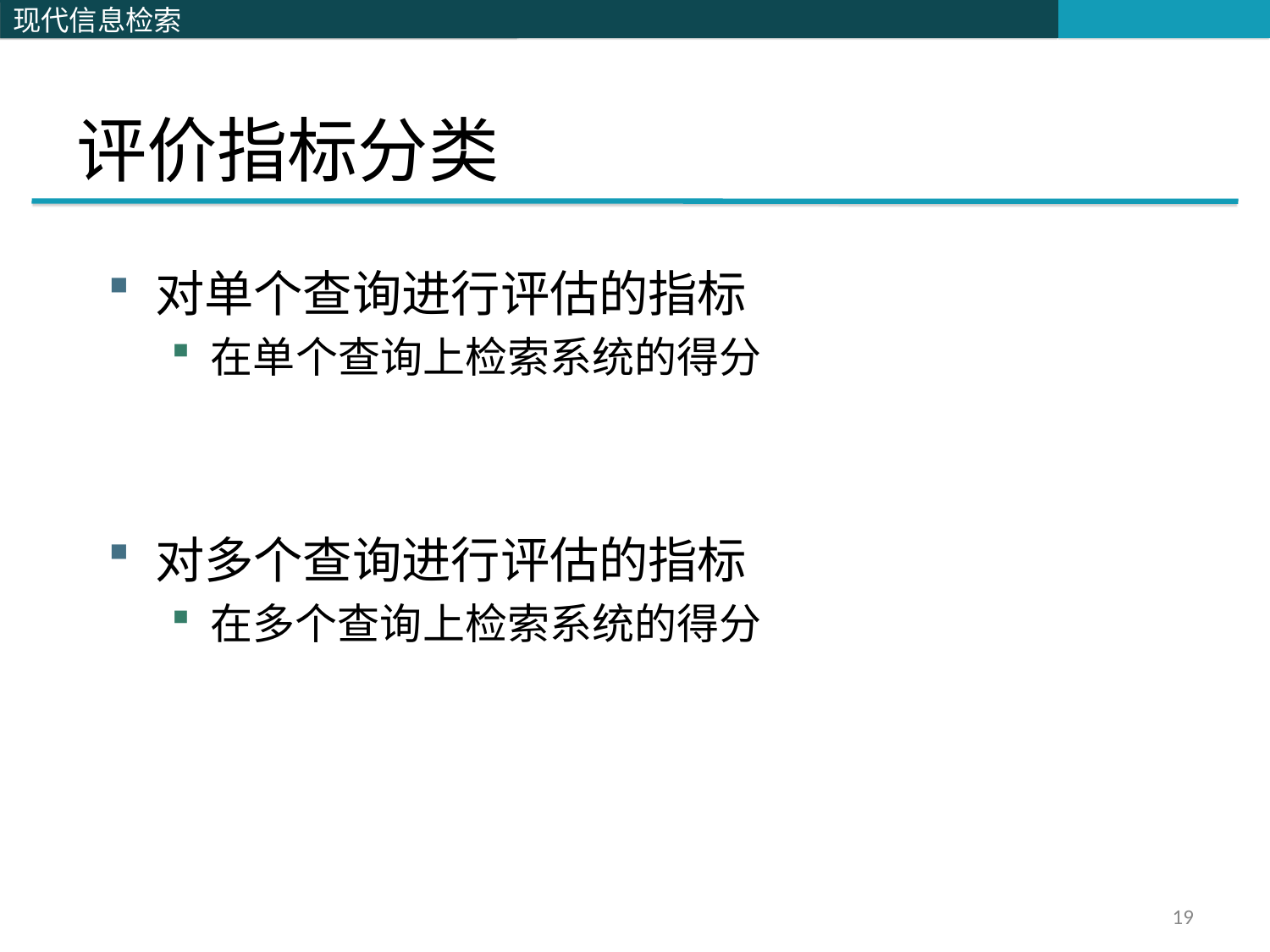

# 评价指标分类
对单个查询进行评估的指标
在单个查询上检索系统的得分

对多个查询进行评估的指标
在多个查询上检索系统的得分

19